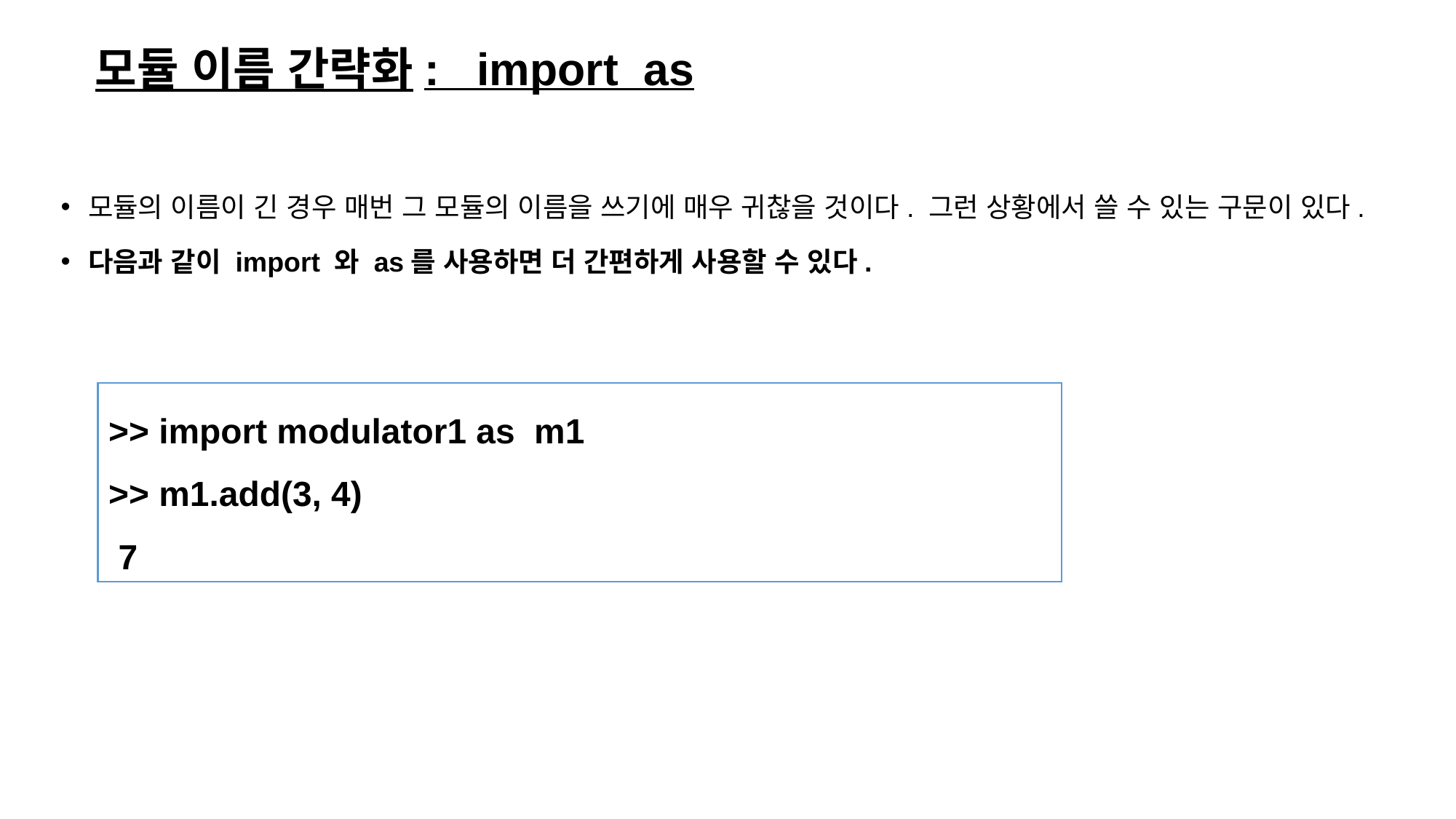

# 모듈 이름 간략화:   import  as

모듈의 이름이 긴 경우 매번 그 모듈의 이름을 쓰기에 매우 귀찮을 것이다. 그런 상황에서 쓸 수 있는 구문이 있다.
다음과 같이 import 와 as를 사용하면 더 간편하게 사용할 수 있다.

>> import modulator1 as  m1
>> m1.add(3, 4)
 7